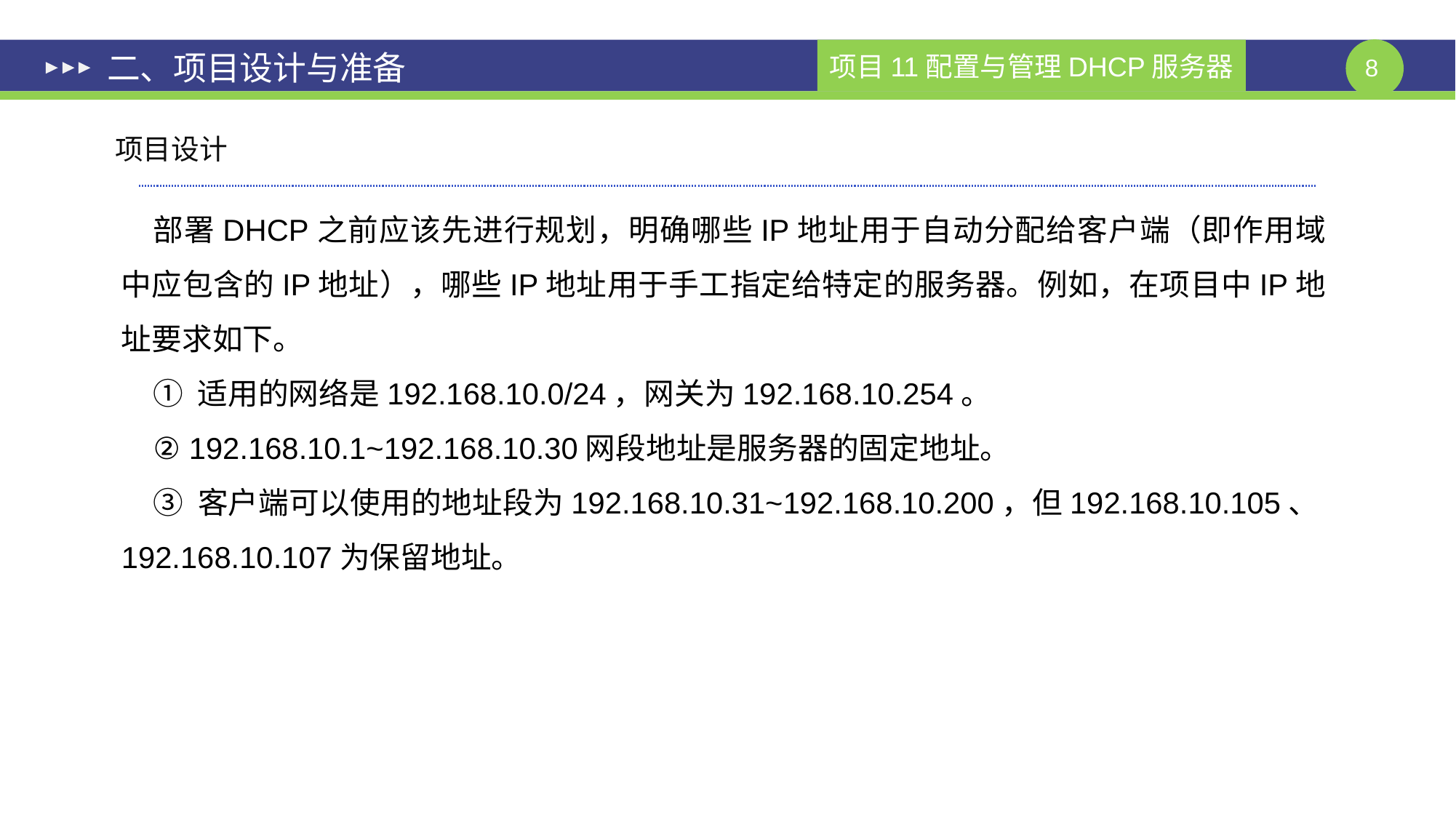

# 二、项目设计与准备
项目设计

部署DHCP之前应该先进行规划，明确哪些IP地址用于自动分配给客户端（即作用域中应包含的IP地址），哪些IP地址用于手工指定给特定的服务器。例如，在项目中IP地址要求如下。
① 适用的网络是192.168.10.0/24，网关为192.168.10.254。
② 192.168.10.1~192.168.10.30网段地址是服务器的固定地址。
③ 客户端可以使用的地址段为192.168.10.31~192.168.10.200，但192.168.10.105、192.168.10.107为保留地址。